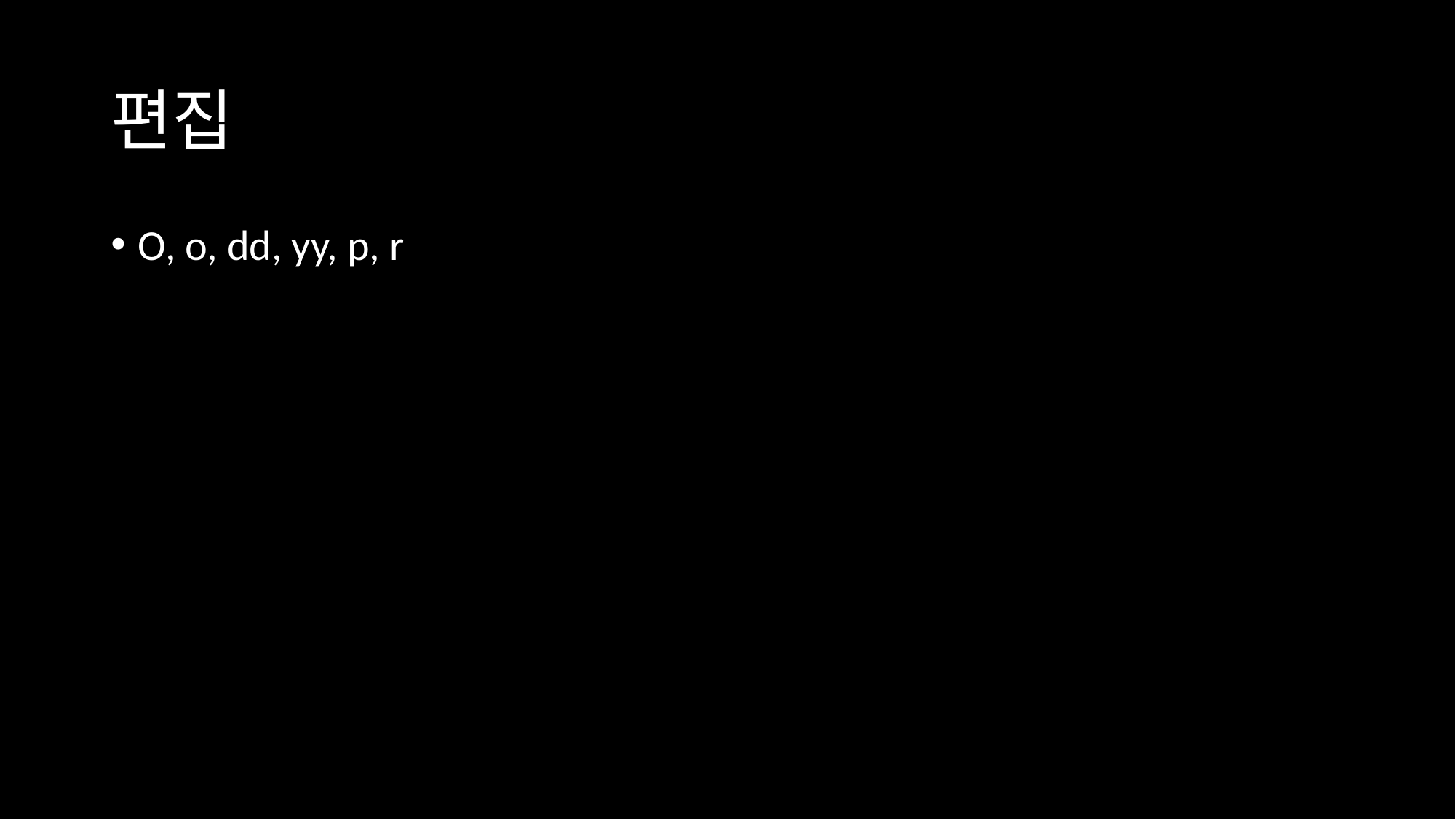

# 편집
O, o, dd, yy, p, r